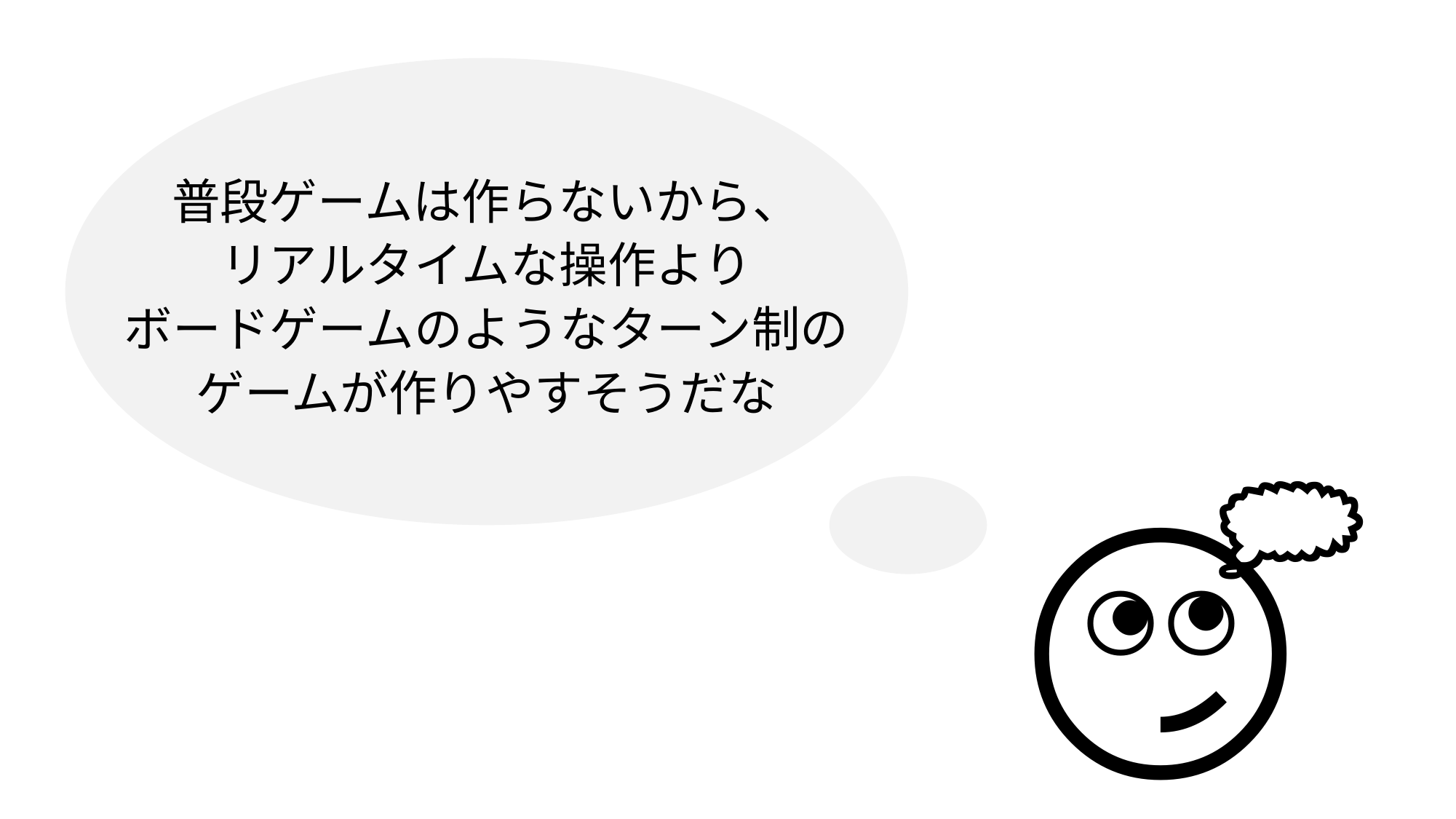

普段ゲームは作らないから、
リアルタイムな操作より
ボードゲームのようなターン制のゲームが作りやすそうだな
🤔